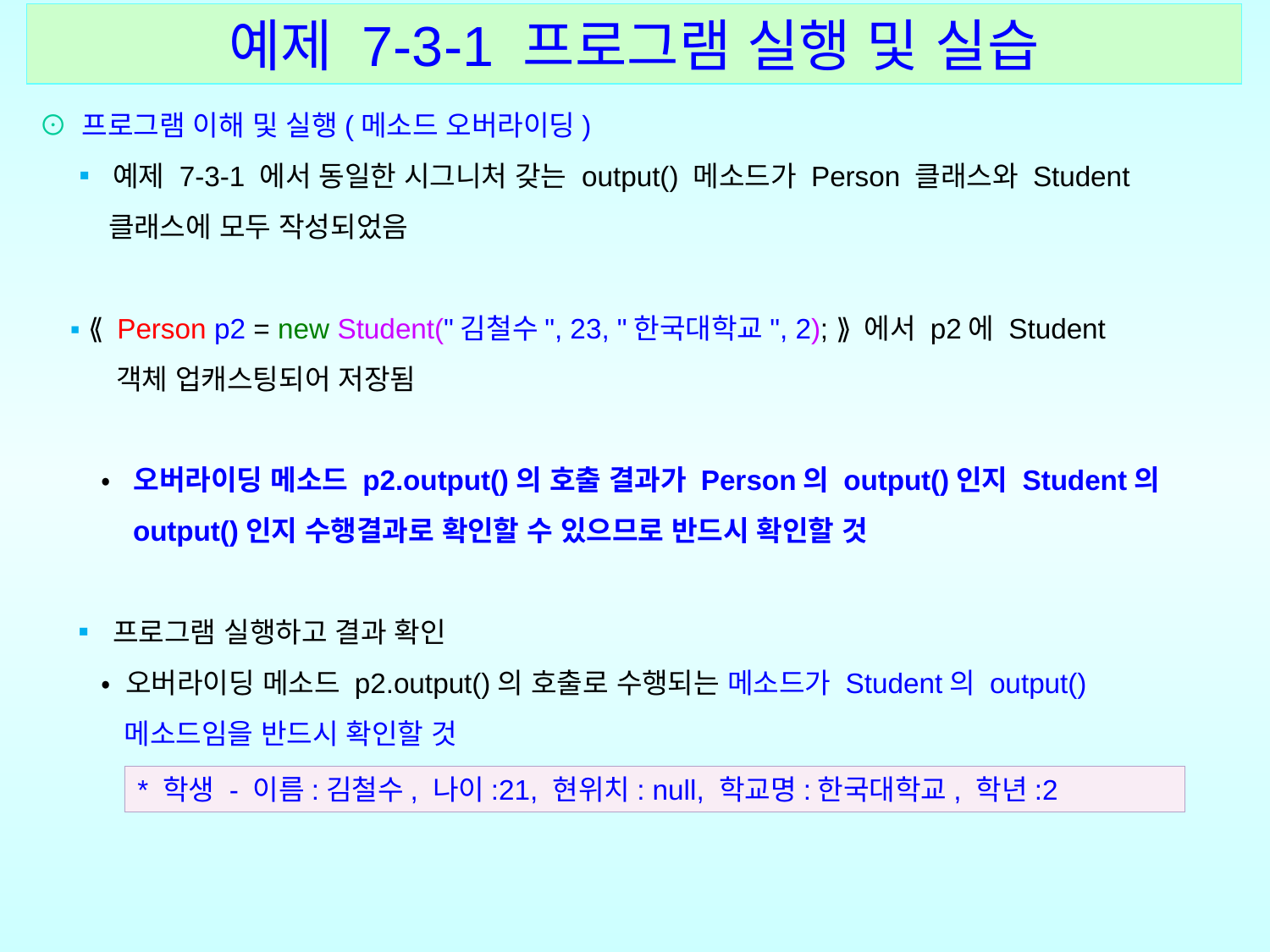

예제 7-3-1 프로그램 실행 및 실습
⊙ 프로그램 이해 및 실행(메소드 오버라이딩)
    ▪ 예제 7-3-1 에서 동일한 시그니처 갖는 output() 메소드가 Person 클래스와 Student
        클래스에 모두 작성되었음

    ▪ ⟪ Person p2 = new Student("김철수", 23, "한국대학교", 2); ⟫에서 p2에 Student
         객체 업캐스팅되어 저장됨

        •  오버라이딩 메소드 p2.output()의 호출 결과가 Person의 output()인지 Student의
            output()인지 수행결과로 확인할 수 있으므로 반드시 확인할 것

    ▪ 프로그램 실행하고 결과 확인
        • 오버라이딩 메소드 p2.output()의 호출로 수행되는 메소드가 Student의 output()
          메소드임을 반드시 확인할 것

* 학생 - 이름:김철수, 나이:21, 현위치: null, 학교명:한국대학교, 학년:2